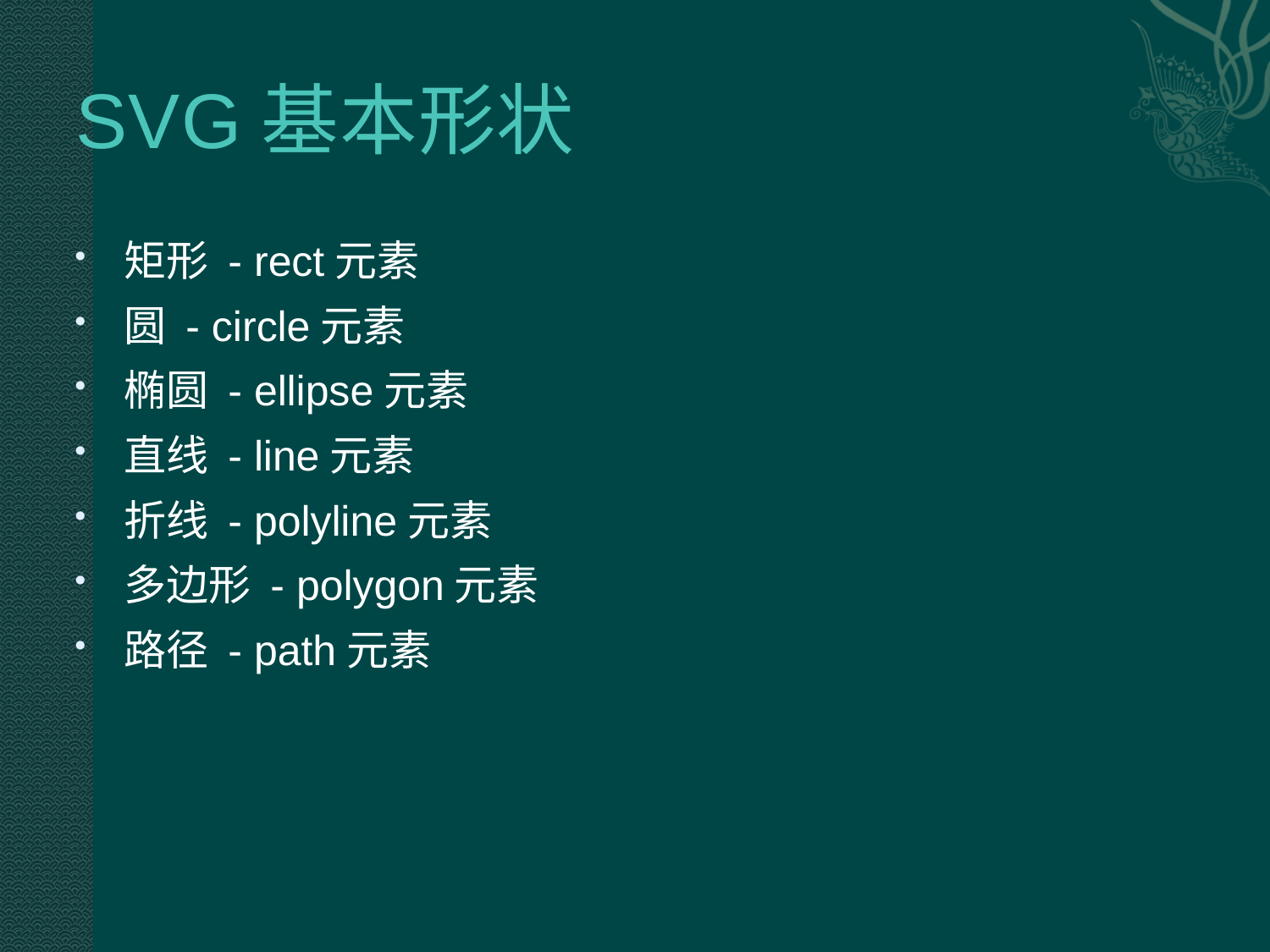

# SVG基本形状
矩形 - rect元素
圆 - circle元素
椭圆 - ellipse元素
直线 - line元素
折线 - polyline元素
多边形 - polygon元素
路径 - path元素